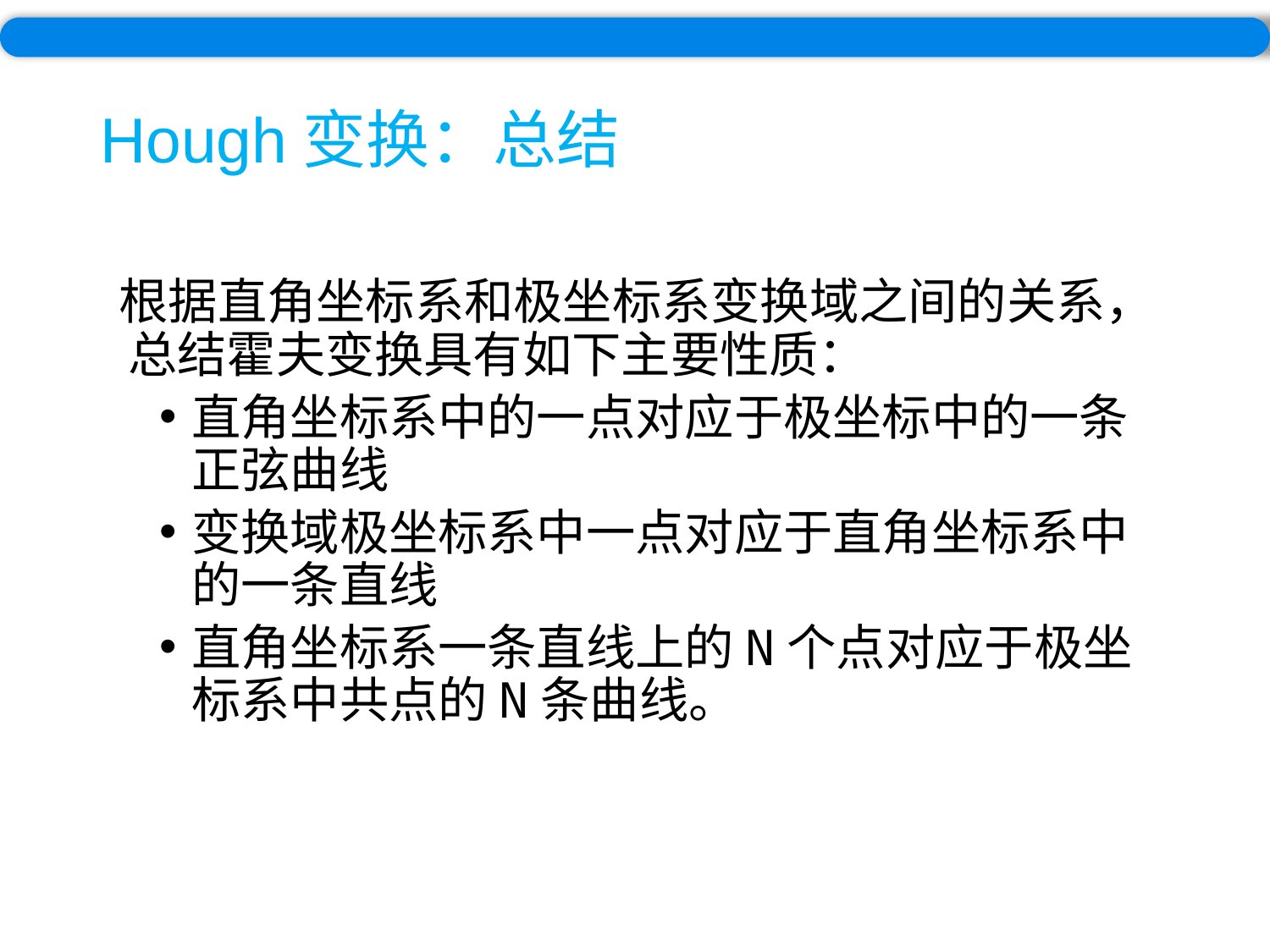

# Hough变换：总结
 根据直角坐标系和极坐标系变换域之间的关系，总结霍夫变换具有如下主要性质：
直角坐标系中的一点对应于极坐标中的一条正弦曲线
变换域极坐标系中一点对应于直角坐标系中的一条直线
直角坐标系一条直线上的N个点对应于极坐标系中共点的N条曲线。